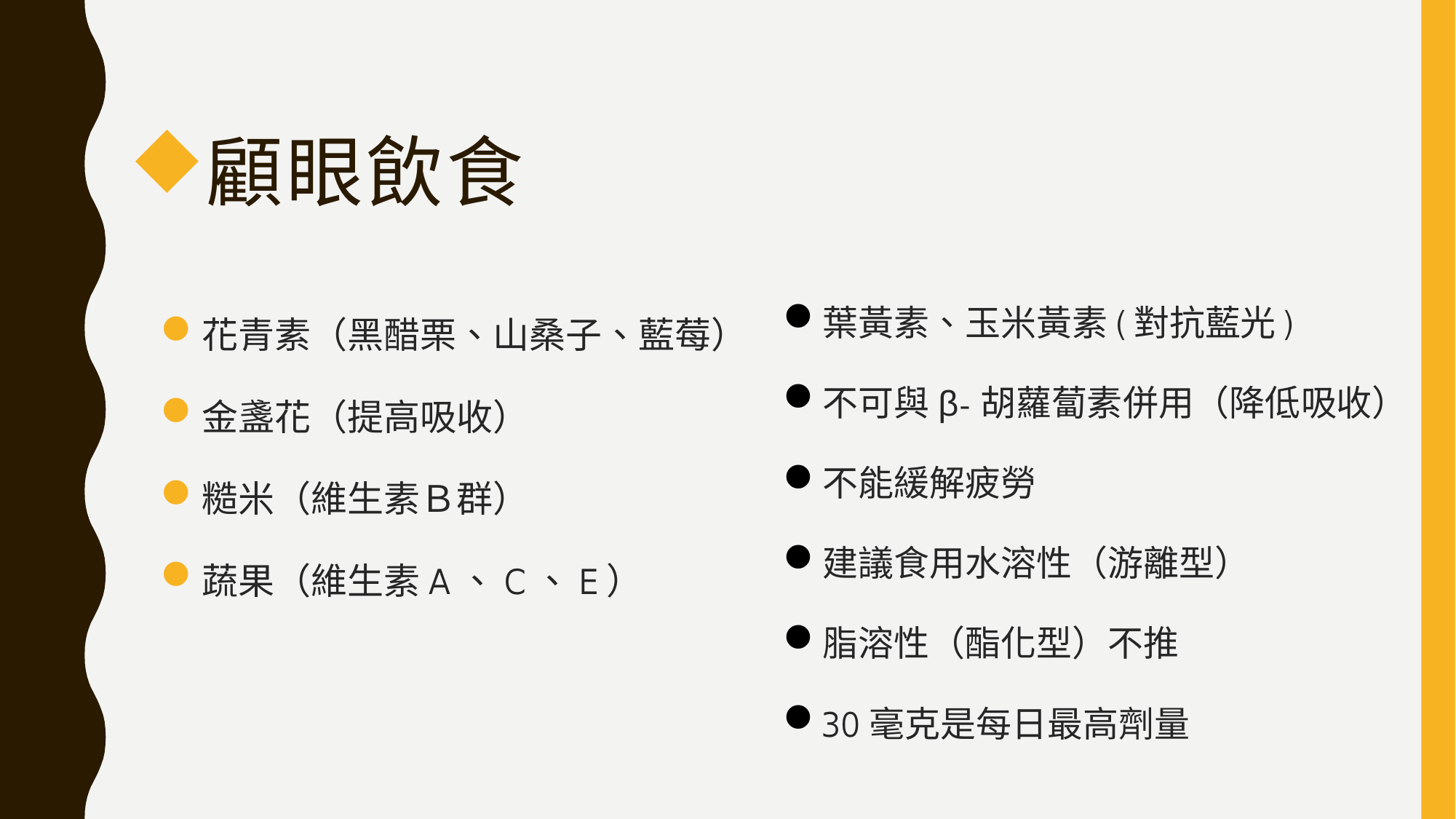

# 顧眼飲食
葉黃素、玉米黃素(對抗藍光)
不可與β-胡蘿蔔素併用（降低吸收）
不能緩解疲勞
建議食用水溶性（游離型）
脂溶性（酯化型）不推
30毫克是每日最高劑量
花青素（黑醋栗、山桑子、藍莓）
金盞花（提高吸收）
糙米（維生素Ｂ群）
蔬果（維生素A、C、E）